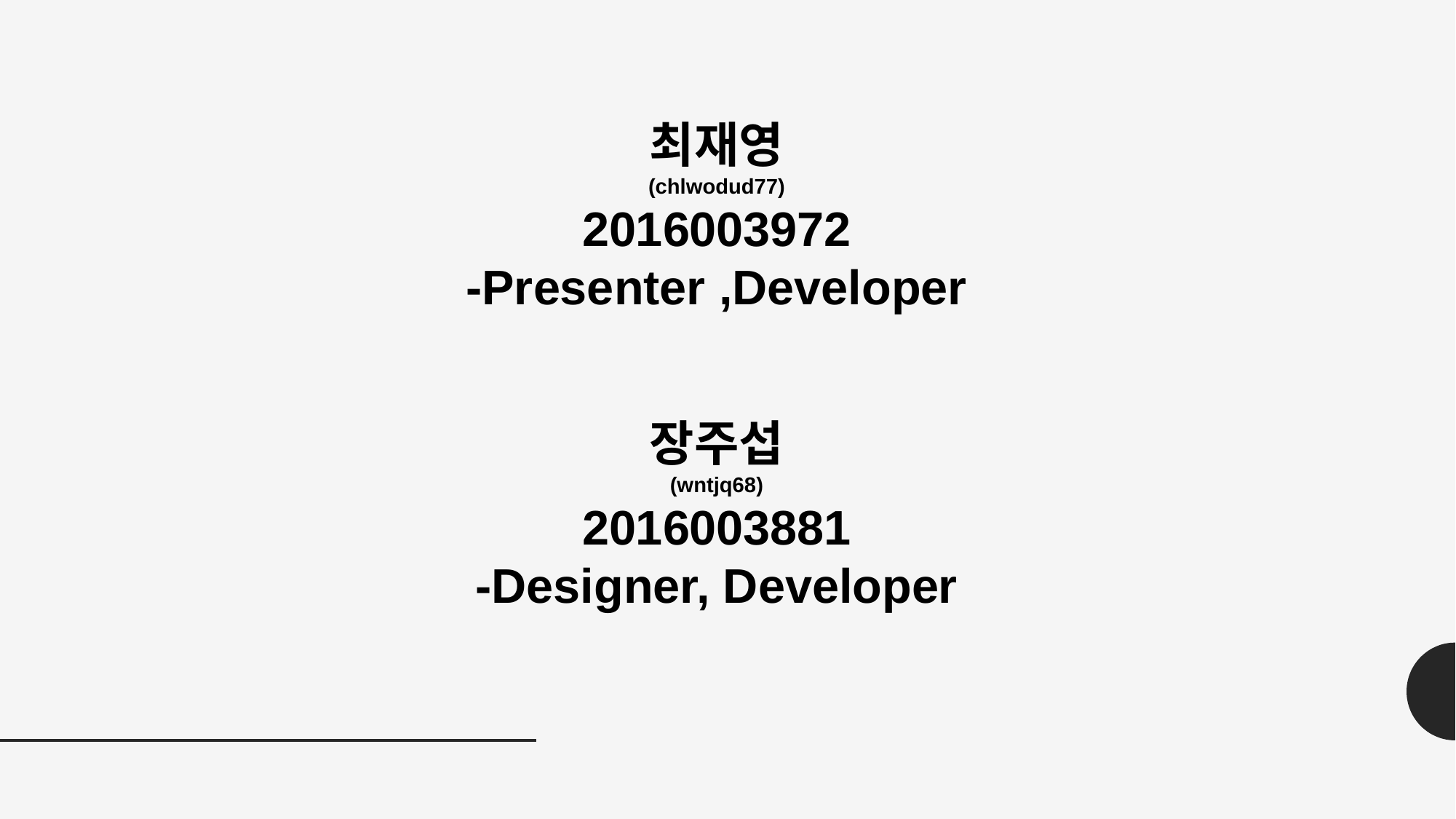

최재영
(chlwodud77)
2016003972
-Presenter ,Developer
BOTDUO PROJECT
장주섭
(wntjq68)
2016003881
-Designer, Developer